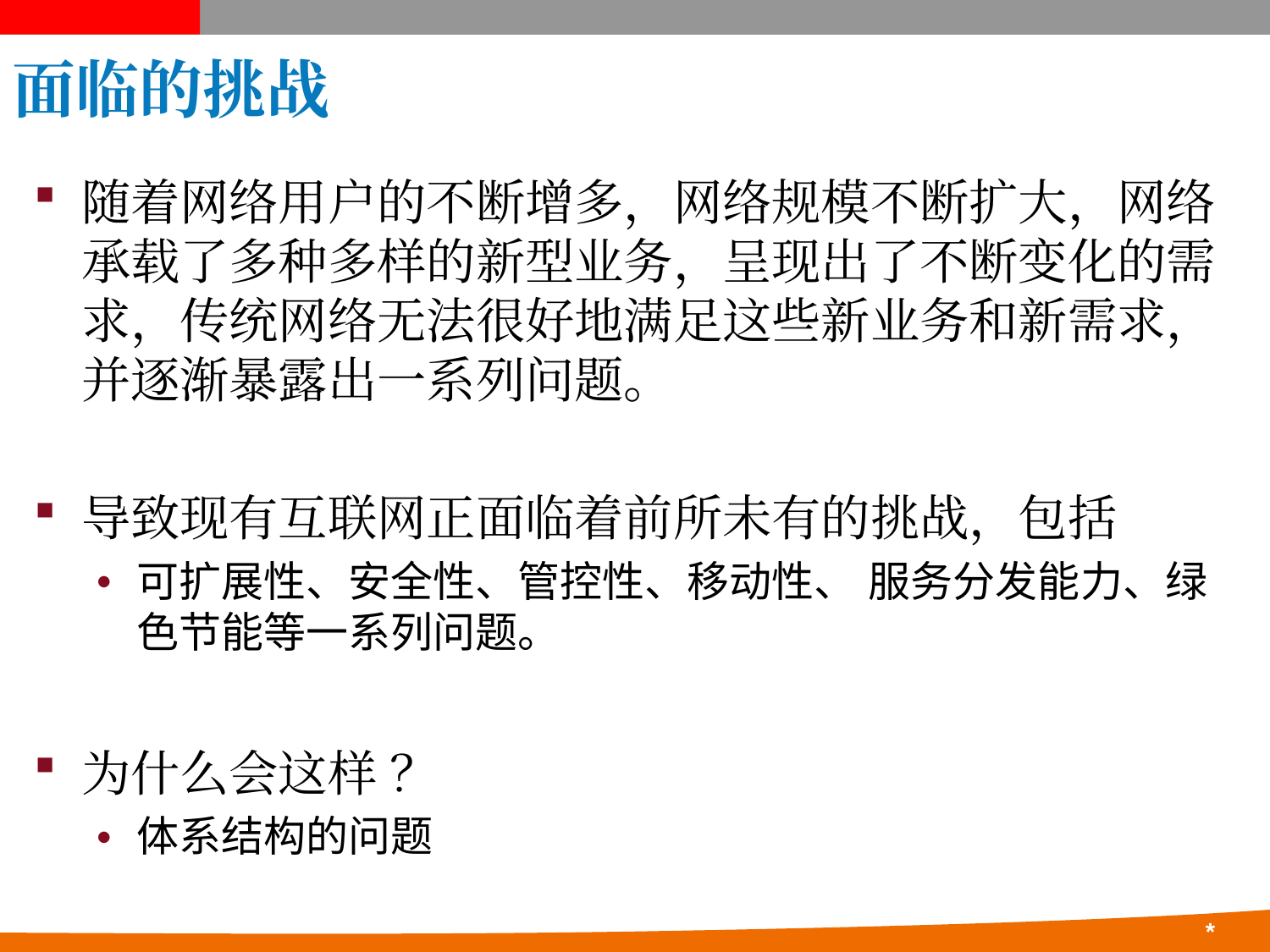

# 面临的挑战
随着网络用户的不断增多，网络规模不断扩大，网络承载了多种多样的新型业务，呈现出了不断变化的需求，传统网络无法很好地满足这些新业务和新需求， 并逐渐暴露出一系列问题。

导致现有互联网正面临着前所未有的挑战，包括
可扩展性、安全性、管控性、移动性、 服务分发能力、绿色节能等一系列问题。

为什么会这样 ？
体系结构的问题